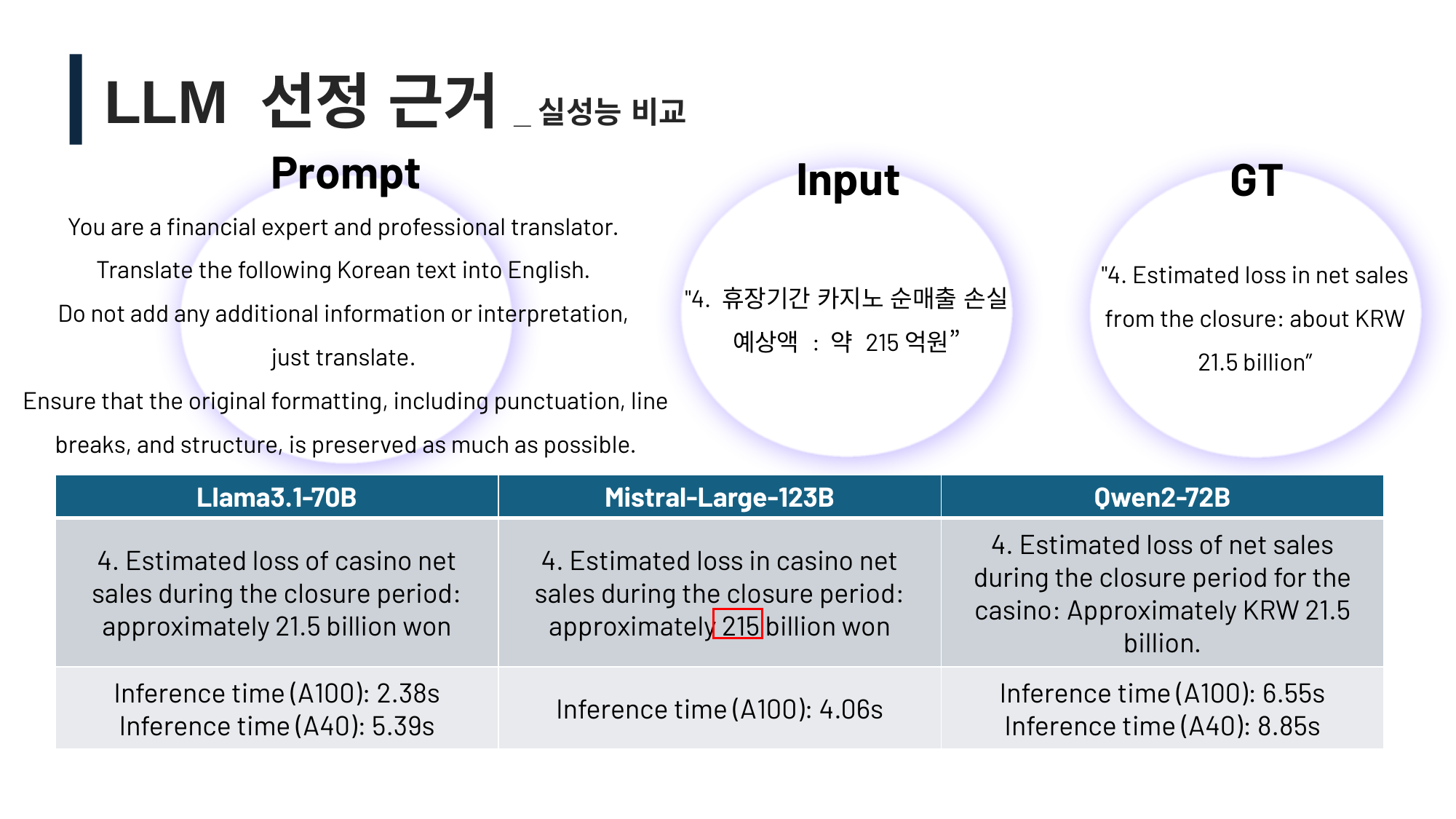

LLM 선정 근거_실성능 비교
Prompt
Input
GT

"4. 휴장기간 카지노 순매출 손실 예상액 : 약 215억원”

"4. Estimated loss in net sales from the closure: about KRW 21.5 billion”

You are a financial expert and professional translator.
Translate the following Korean text into English.
Do not add any additional information or interpretation,
just translate.
Ensure that the original formatting, including punctuation, line breaks, and structure, is preserved as much as possible.
| Llama3.1-70B | Mistral-Large-123B | Qwen2-72B |
| --- | --- | --- |
| 4. Estimated loss of casino net sales during the closure period: approximately 21.5 billion won | 4. Estimated loss in casino net sales during the closure period: approximately 215 billion won | 4. Estimated loss of net sales during the closure period for the casino: Approximately KRW 21.5 billion. |
| Inference time (A100): 2.38s Inference time (A40): 5.39s | Inference time (A100): 4.06s | Inference time (A100): 6.55s Inference time (A40): 8.85s |